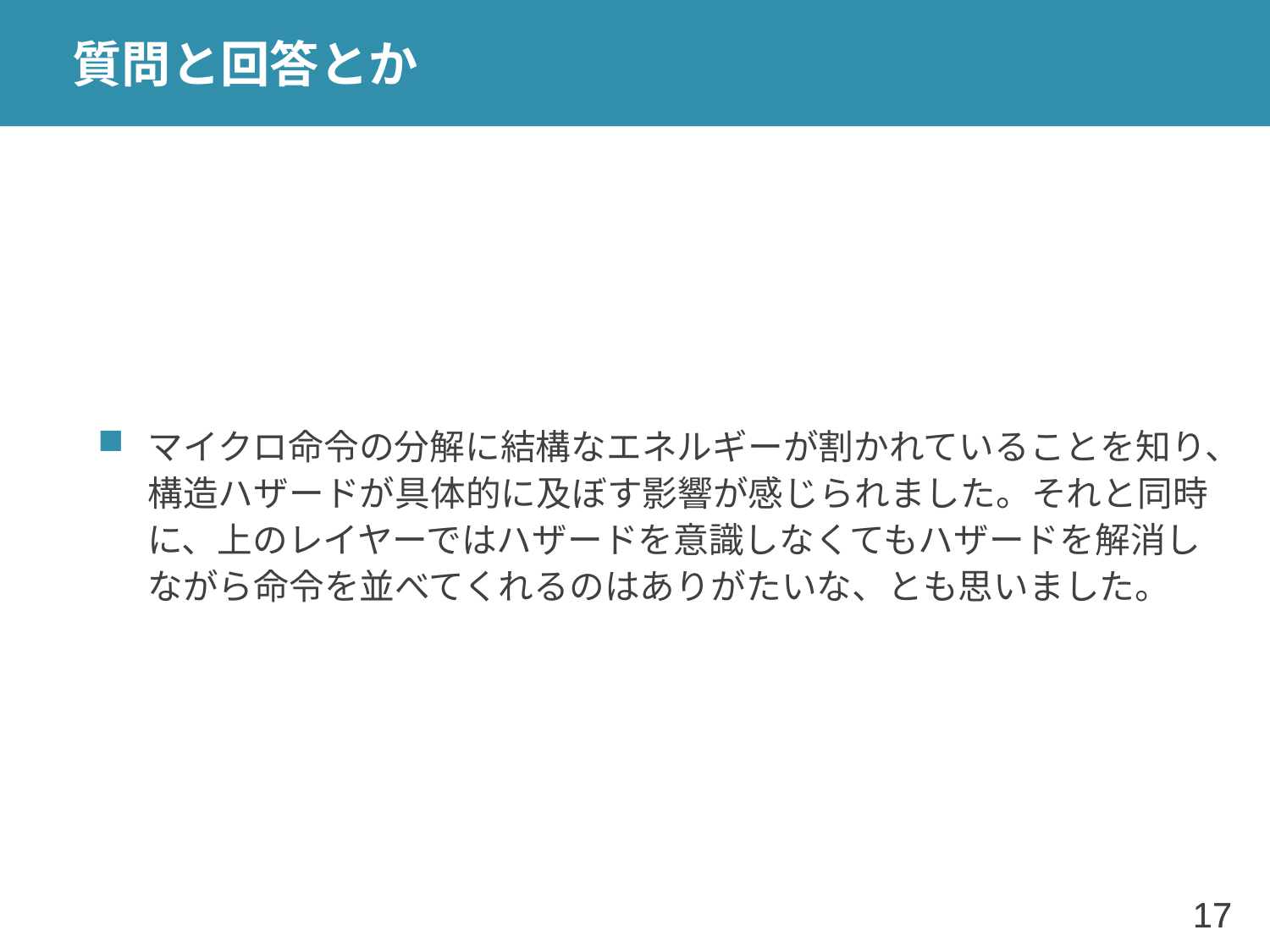

# 質問と回答とか
マイクロ命令の分解に結構なエネルギーが割かれていることを知り、構造ハザードが具体的に及ぼす影響が感じられました。それと同時に、上のレイヤーではハザードを意識しなくてもハザードを解消しながら命令を並べてくれるのはありがたいな、とも思いました。